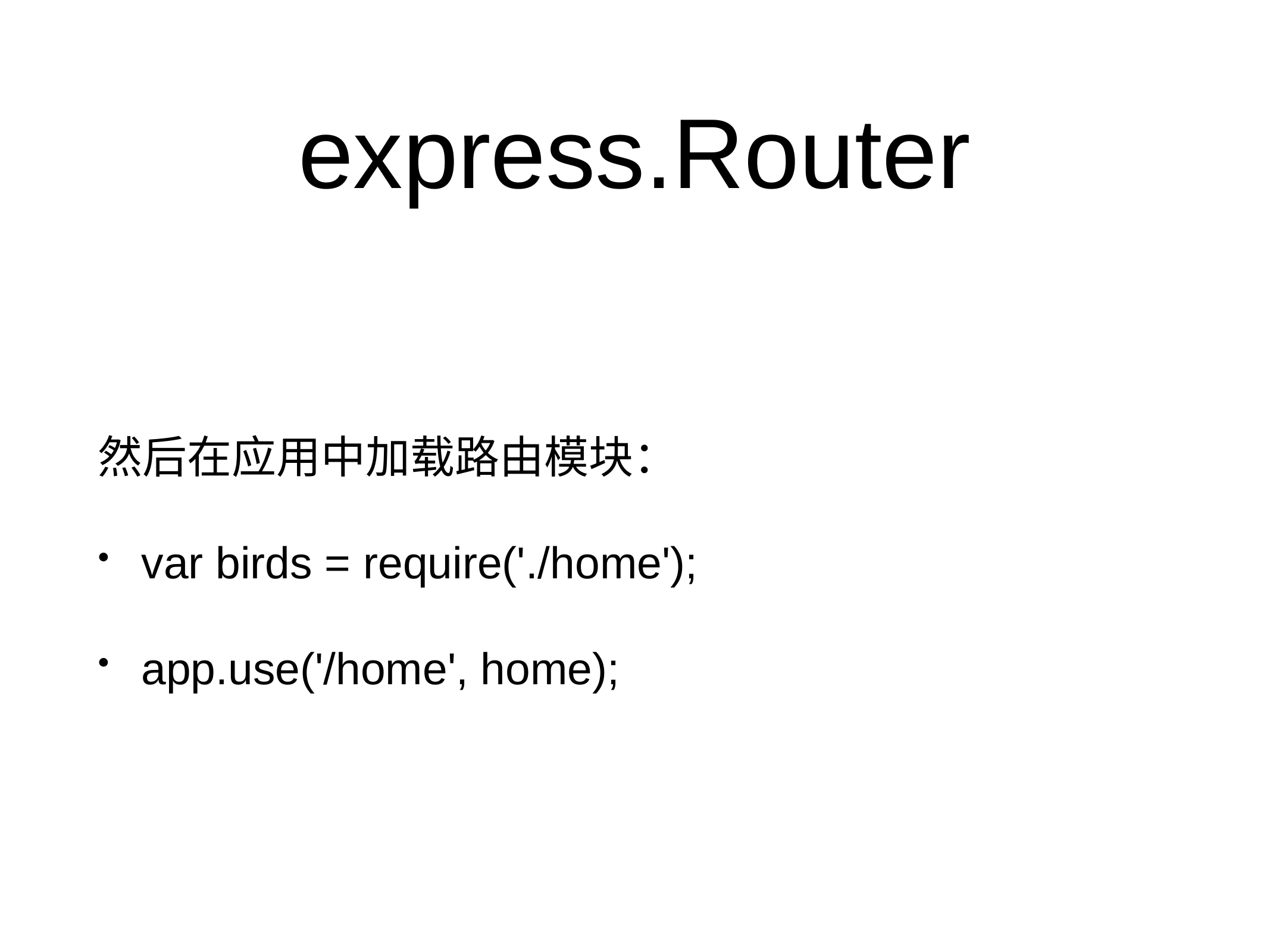

# express.Router
然后在应用中加载路由模块：
var birds = require('./home');
app.use('/home', home);